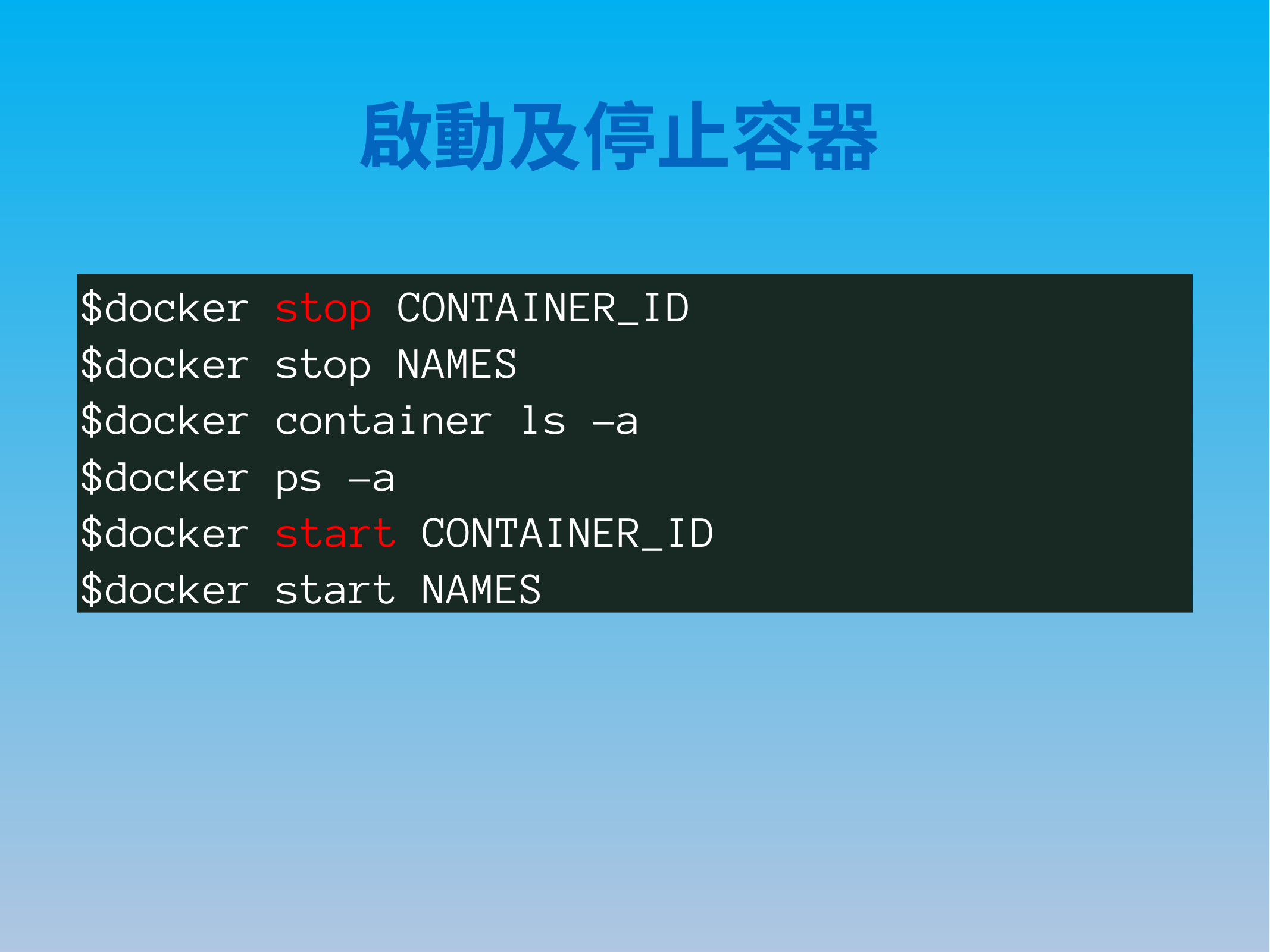

啟動及停止容器
$docker stop CONTAINER_ID
$docker stop NAMES
$docker container ls -a
$docker ps –a
$docker start CONTAINER_ID
$docker start NAMES